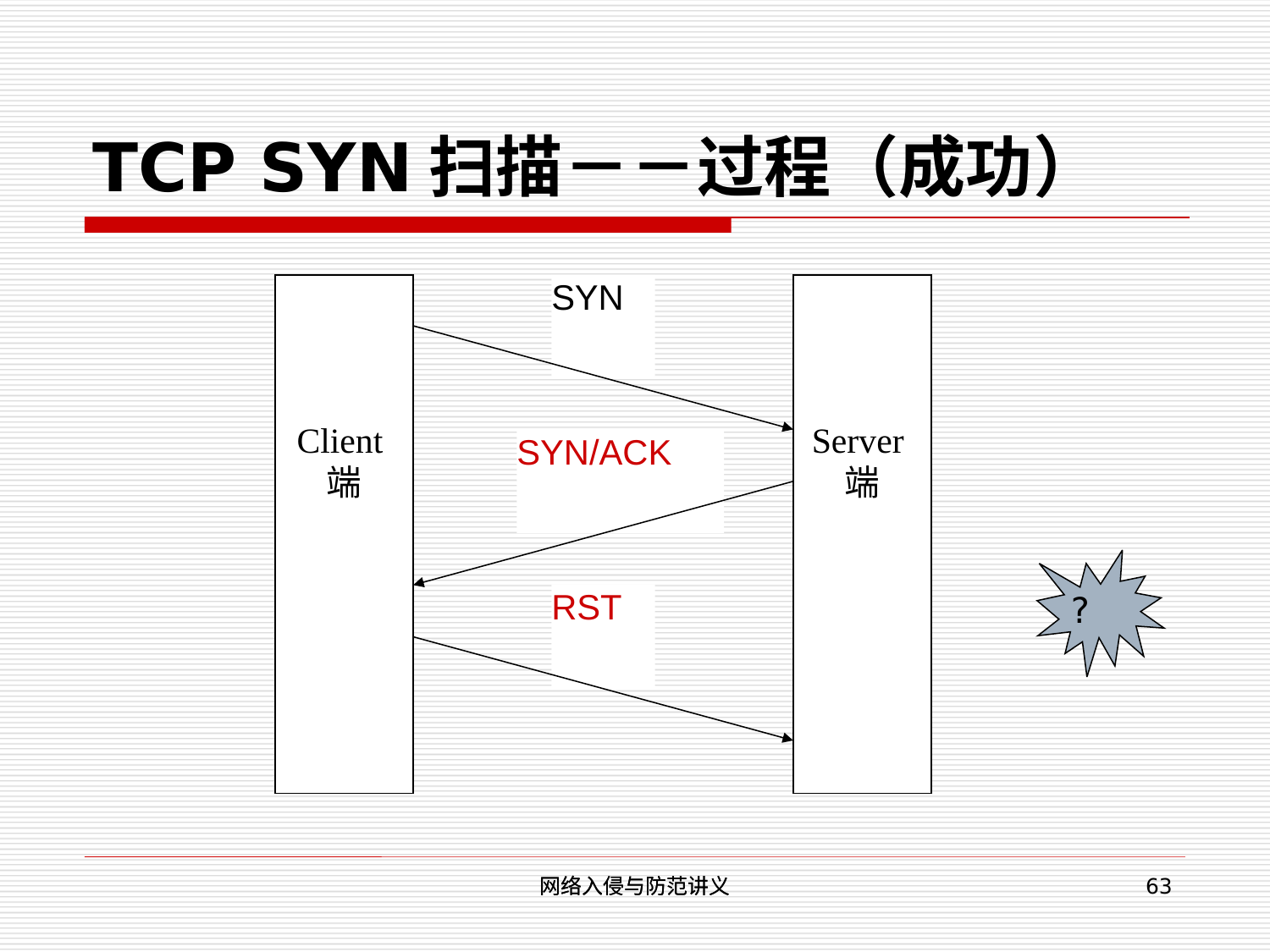

# TCP SYN扫描－－过程（成功）

Client端
SYN

Server端

SYN/ACK

RST

?

网络入侵与防范讲义
网络入侵与防范讲义
63
63